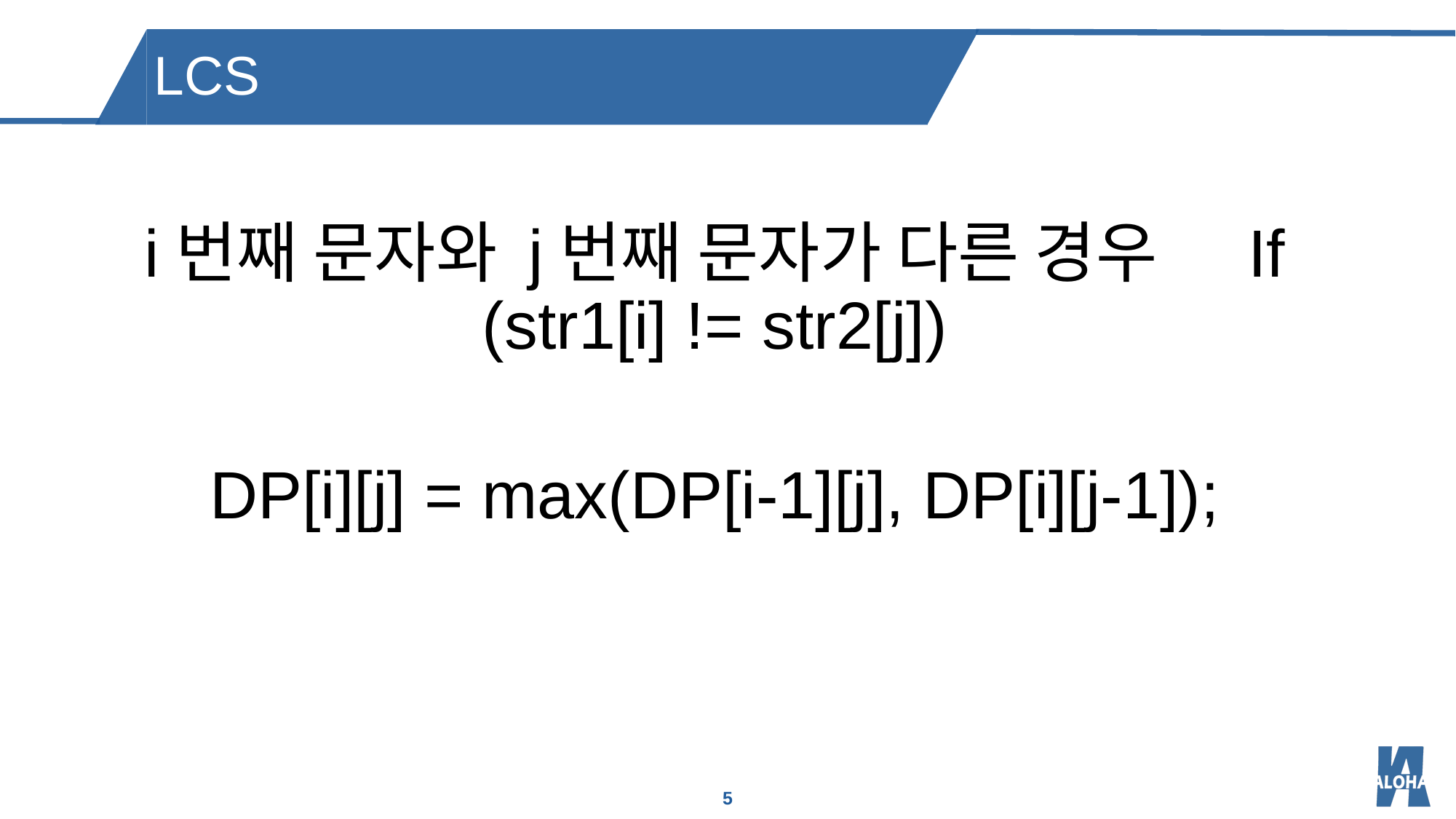

LCS
i번째 문자와 j번째 문자가 다른 경우     If (str1[i] != str2[j])
DP[i][j] = max(DP[i-1][j], DP[i][j-1]);

5